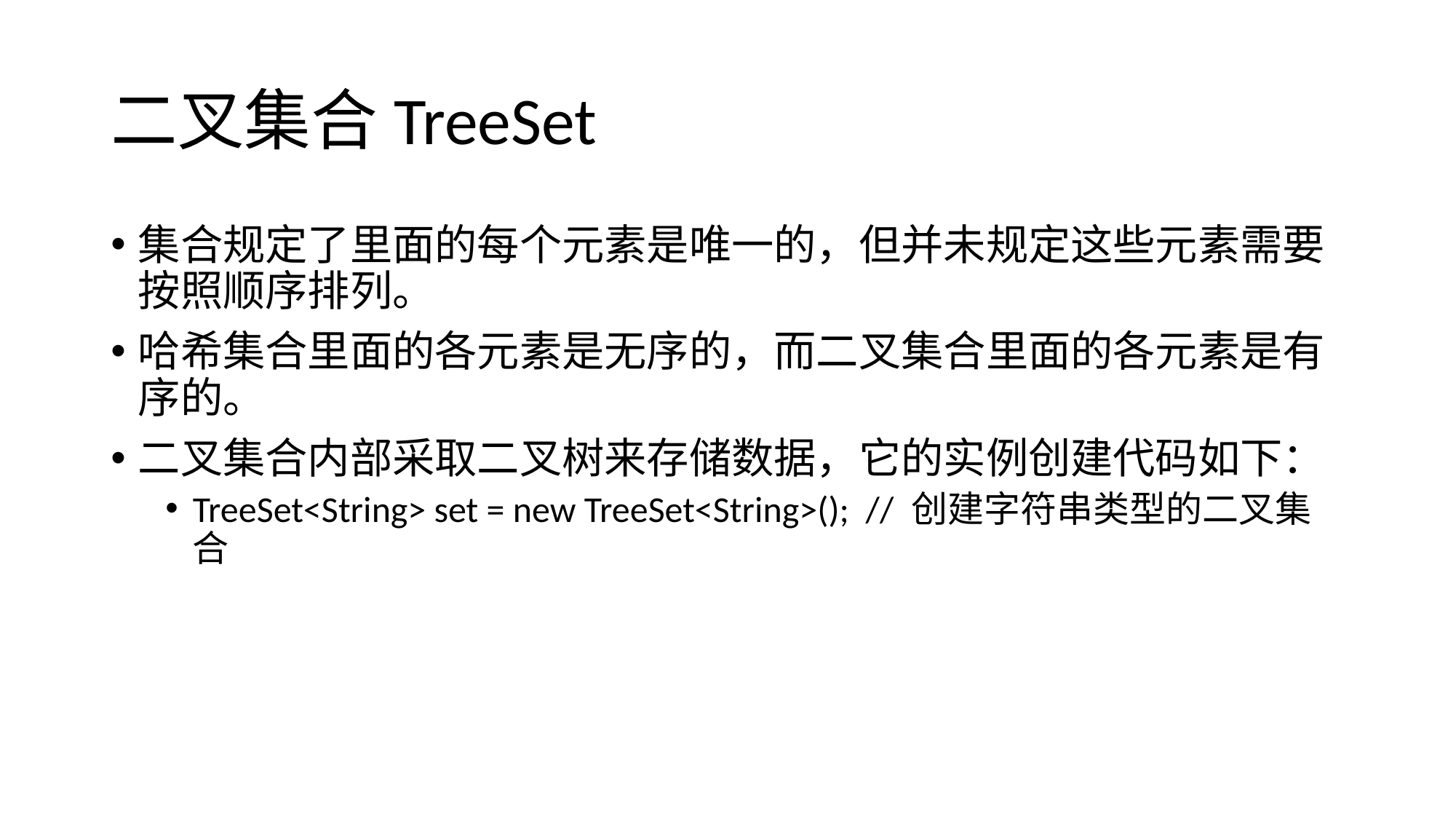

# 二叉集合TreeSet
集合规定了里面的每个元素是唯一的，但并未规定这些元素需要按照顺序排列。
哈希集合里面的各元素是无序的，而二叉集合里面的各元素是有序的。
二叉集合内部采取二叉树来存储数据，它的实例创建代码如下：
TreeSet<String> set = new TreeSet<String>();  // 创建字符串类型的二叉集合